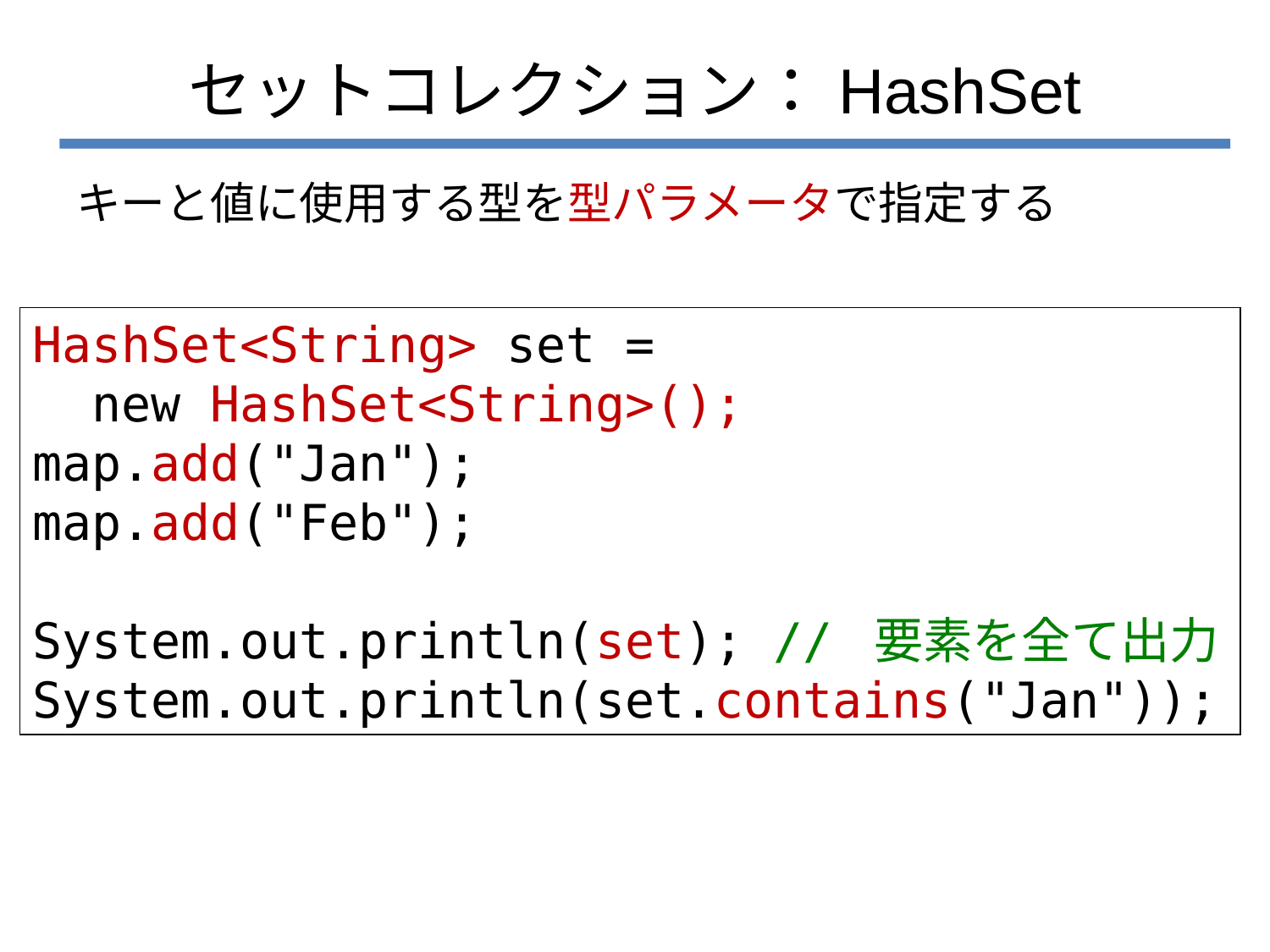

# セットコレクション：HashSet
キーと値に使用する型を型パラメータで指定する
HashSet<String> set =
  new HashSet<String>();
map.add("Jan");
map.add("Feb");

System.out.println(set); // 要素を全て出力
System.out.println(set.contains("Jan"));